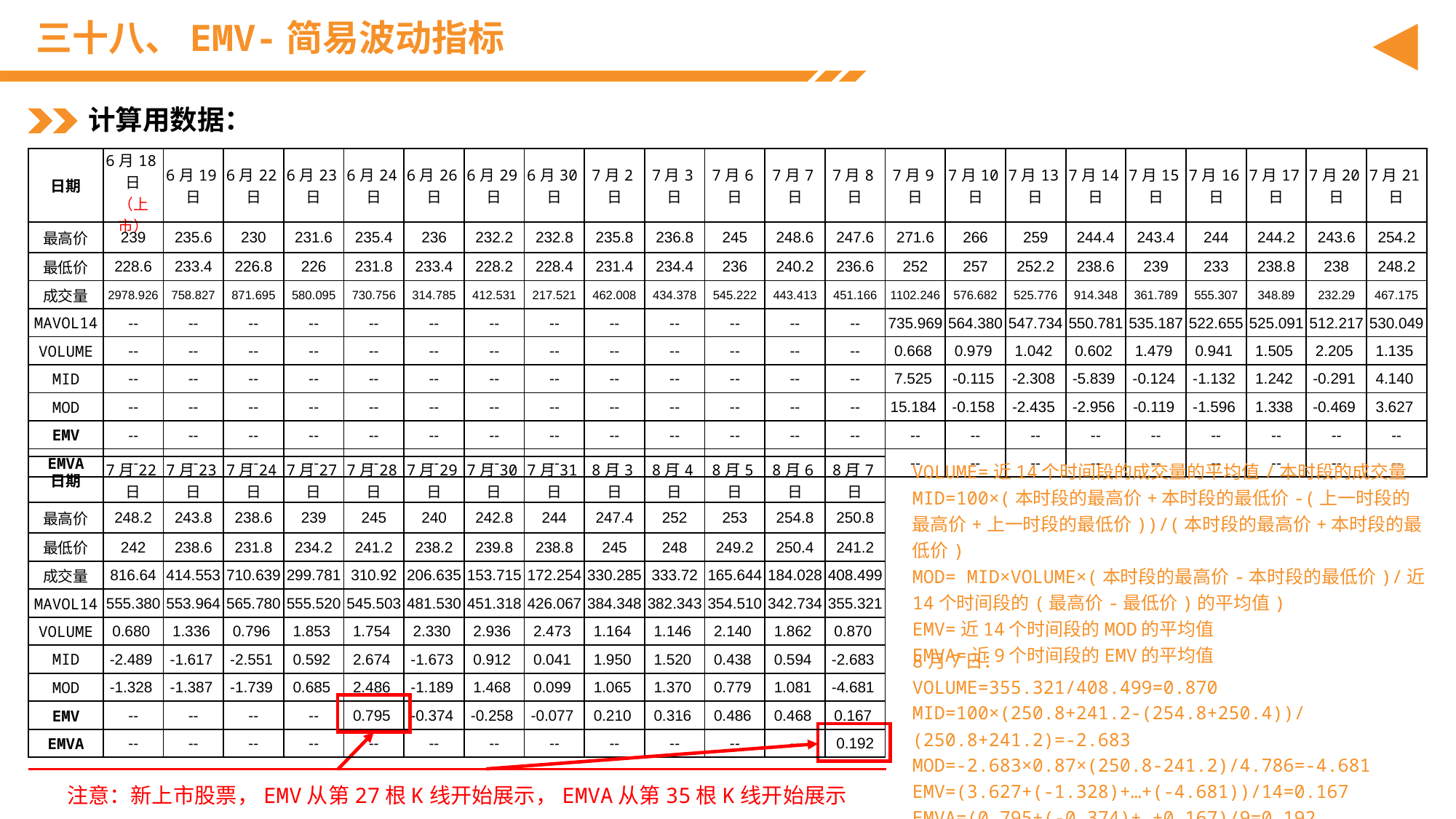

# 三十八、EMV-简易波动指标

计算用数据：

| 日期 | 6月18日 （上市） | 6月19日 | 6月22日 | 6月23日 | 6月24日 | 6月26日 | 6月29日 | 6月30日 | 7月2日 | 7月3日 | 7月6日 | 7月7日 | 7月8日 | 7月9日 | 7月10日 | 7月13日 | 7月14日 | 7月15日 | 7月16日 | 7月17日 | 7月20日 | 7月21日 |
| --- | --- | --- | --- | --- | --- | --- | --- | --- | --- | --- | --- | --- | --- | --- | --- | --- | --- | --- | --- | --- | --- | --- |
| 最高价 | 239 | 235.6 | 230 | 231.6 | 235.4 | 236 | 232.2 | 232.8 | 235.8 | 236.8 | 245 | 248.6 | 247.6 | 271.6 | 266 | 259 | 244.4 | 243.4 | 244 | 244.2 | 243.6 | 254.2 |
| 最低价 | 228.6 | 233.4 | 226.8 | 226 | 231.8 | 233.4 | 228.2 | 228.4 | 231.4 | 234.4 | 236 | 240.2 | 236.6 | 252 | 257 | 252.2 | 238.6 | 239 | 233 | 238.8 | 238 | 248.2 |
| 成交量 | 2978.926 | 758.827 | 871.695 | 580.095 | 730.756 | 314.785 | 412.531 | 217.521 | 462.008 | 434.378 | 545.222 | 443.413 | 451.166 | 1102.246 | 576.682 | 525.776 | 914.348 | 361.789 | 555.307 | 348.89 | 232.29 | 467.175 |
| MAVOL14 | -- | -- | -- | -- | -- | -- | -- | -- | -- | -- | -- | -- | -- | 735.969 | 564.380 | 547.734 | 550.781 | 535.187 | 522.655 | 525.091 | 512.217 | 530.049 |
| VOLUME | -- | -- | -- | -- | -- | -- | -- | -- | -- | -- | -- | -- | -- | 0.668 | 0.979 | 1.042 | 0.602 | 1.479 | 0.941 | 1.505 | 2.205 | 1.135 |
| MID | -- | -- | -- | -- | -- | -- | -- | -- | -- | -- | -- | -- | -- | 7.525 | -0.115 | -2.308 | -5.839 | -0.124 | -1.132 | 1.242 | -0.291 | 4.140 |
| MOD | -- | -- | -- | -- | -- | -- | -- | -- | -- | -- | -- | -- | -- | 15.184 | -0.158 | -2.435 | -2.956 | -0.119 | -1.596 | 1.338 | -0.469 | 3.627 |
| EMV | -- | -- | -- | -- | -- | -- | -- | -- | -- | -- | -- | -- | -- | -- | -- | -- | -- | -- | -- | -- | -- | -- |
| EMVA | -- | -- | -- | -- | -- | -- | -- | -- | -- | -- | -- | -- | -- | -- | -- | -- | -- | -- | -- | -- | -- | -- |
| 日期 | 7月22日 | 7月23日 | 7月24日 | 7月27日 | 7月28日 | 7月29日 | 7月30日 | 7月31日 | 8月3日 | 8月4日 | 8月5日 | 8月6日 | 8月7日 |
| --- | --- | --- | --- | --- | --- | --- | --- | --- | --- | --- | --- | --- | --- |
| 最高价 | 248.2 | 243.8 | 238.6 | 239 | 245 | 240 | 242.8 | 244 | 247.4 | 252 | 253 | 254.8 | 250.8 |
| 最低价 | 242 | 238.6 | 231.8 | 234.2 | 241.2 | 238.2 | 239.8 | 238.8 | 245 | 248 | 249.2 | 250.4 | 241.2 |
| 成交量 | 816.64 | 414.553 | 710.639 | 299.781 | 310.92 | 206.635 | 153.715 | 172.254 | 330.285 | 333.72 | 165.644 | 184.028 | 408.499 |
| MAVOL14 | 555.380 | 553.964 | 565.780 | 555.520 | 545.503 | 481.530 | 451.318 | 426.067 | 384.348 | 382.343 | 354.510 | 342.734 | 355.321 |
| VOLUME | 0.680 | 1.336 | 0.796 | 1.853 | 1.754 | 2.330 | 2.936 | 2.473 | 1.164 | 1.146 | 2.140 | 1.862 | 0.870 |
| MID | -2.489 | -1.617 | -2.551 | 0.592 | 2.674 | -1.673 | 0.912 | 0.041 | 1.950 | 1.520 | 0.438 | 0.594 | -2.683 |
| MOD | -1.328 | -1.387 | -1.739 | 0.685 | 2.486 | -1.189 | 1.468 | 0.099 | 1.065 | 1.370 | 0.779 | 1.081 | -4.681 |
| EMV | -- | -- | -- | -- | 0.795 | -0.374 | -0.258 | -0.077 | 0.210 | 0.316 | 0.486 | 0.468 | 0.167 |
| EMVA | -- | -- | -- | -- | -- | -- | -- | -- | -- | -- | -- | -- | 0.192 |
VOLUME=近14个时间段的成交量的平均值/本时段的成交量
MID=100×(本时段的最高价+本时段的最低价-(上一时段的最高价+上一时段的最低价))/(本时段的最高价+本时段的最低价)
MOD= MID×VOLUME×(本时段的最高价-本时段的最低价)/近14个时间段的(最高价-最低价)的平均值)
EMV=近14个时间段的MOD的平均值
EMVA=近9个时间段的EMV的平均值
8月7日：
VOLUME=355.321/408.499=0.870
MID=100×(250.8+241.2-(254.8+250.4))/(250.8+241.2)=-2.683
MOD=-2.683×0.87×(250.8-241.2)/4.786=-4.681
EMV=(3.627+(-1.328)+…+(-4.681))/14=0.167
EMVA=(0.795+(-0.374)+…+0.167)/9=0.192

注意：新上市股票，EMV从第27根K线开始展示，EMVA从第35根K线开始展示